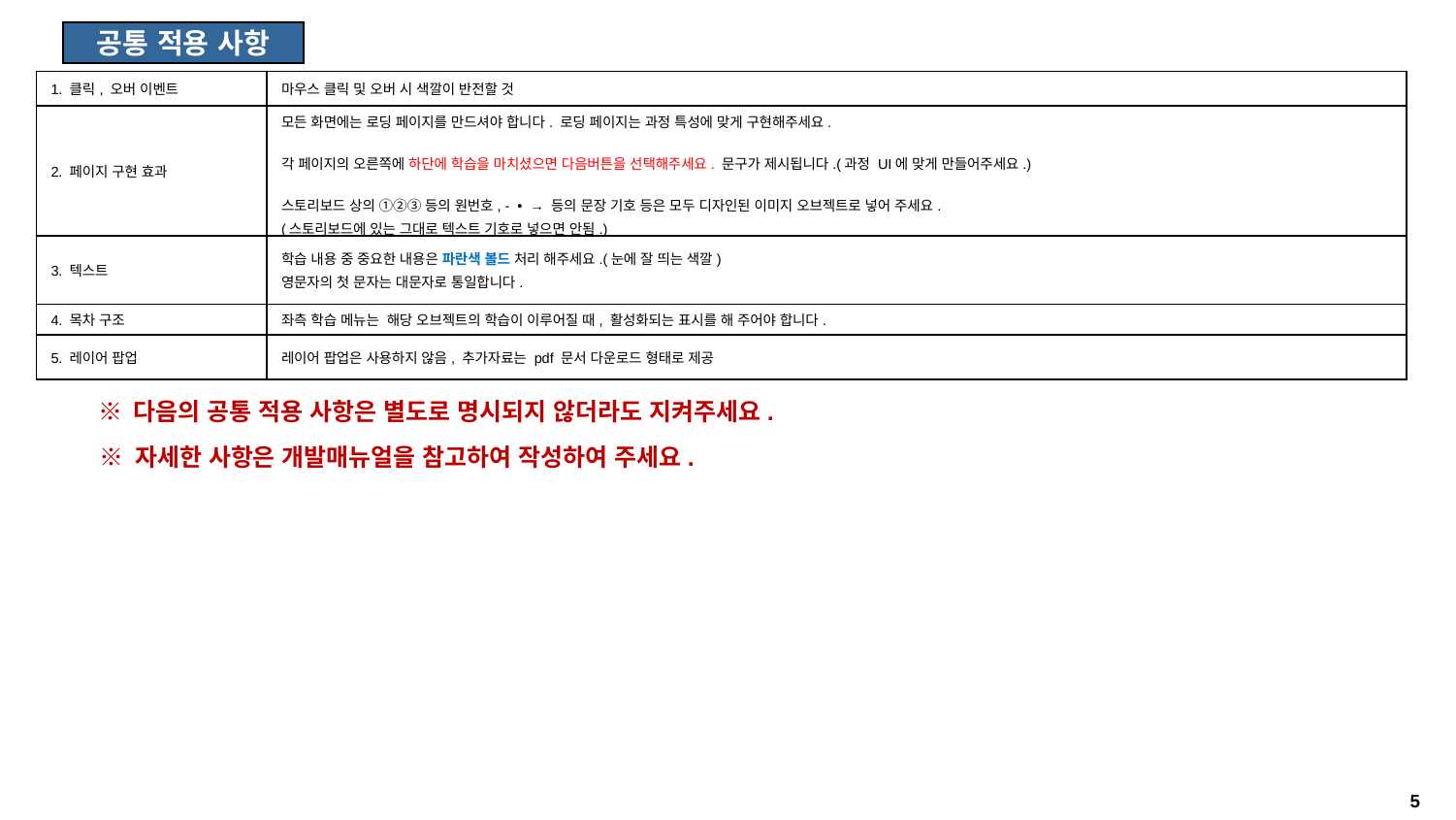

공통 적용 사항
| 1. 클릭, 오버 이벤트 | 마우스 클릭 및 오버 시 색깔이 반전할 것 |
| --- | --- |
| 2. 페이지 구현 효과 | 모든 화면에는 로딩 페이지를 만드셔야 합니다. 로딩 페이지는 과정 특성에 맞게 구현해주세요. 각 페이지의 오른쪽에 하단에 학습을 마치셨으면 다음버튼을 선택해주세요. 문구가 제시됩니다.(과정 UI에 맞게 만들어주세요.) 스토리보드 상의 ①②③ 등의 원번호, - • → 등의 문장 기호 등은 모두 디자인된 이미지 오브젝트로 넣어 주세요. (스토리보드에 있는 그대로 텍스트 기호로 넣으면 안됨.) |
| 3. 텍스트 | 학습 내용 중 중요한 내용은 파란색 볼드 처리 해주세요.(눈에 잘 띄는 색깔) 영문자의 첫 문자는 대문자로 통일합니다. |
| 4. 목차 구조 | 좌측 학습 메뉴는 해당 오브젝트의 학습이 이루어질 때, 활성화되는 표시를 해 주어야 합니다. |
| 5. 레이어 팝업 | 레이어 팝업은 사용하지 않음, 추가자료는 pdf 문서 다운로드 형태로 제공 |
※ 다음의 공통 적용 사항은 별도로 명시되지 않더라도 지켜주세요.
※ 자세한 사항은 개발매뉴얼을 참고하여 작성하여 주세요.